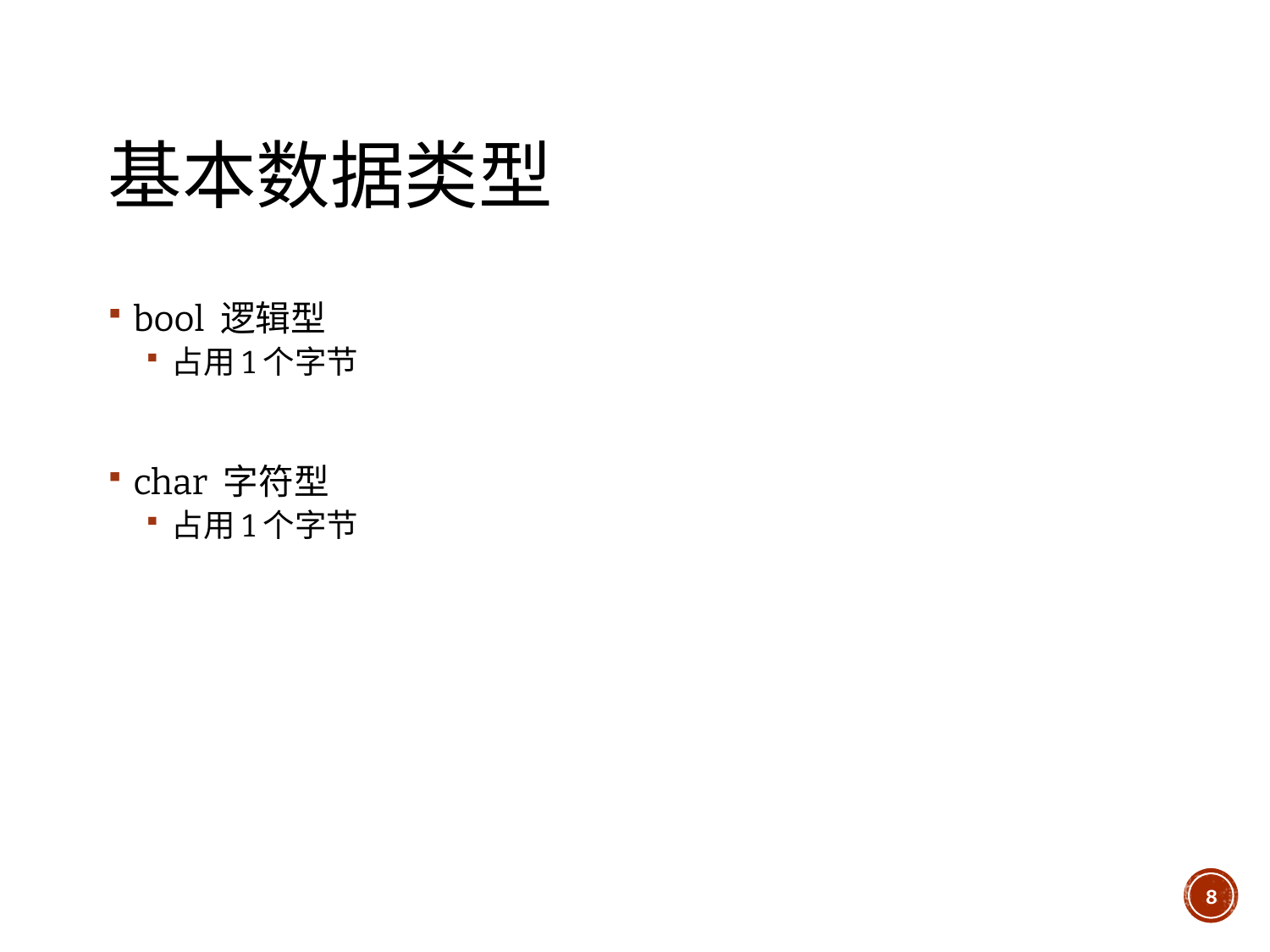

# 基本数据类型
bool 逻辑型
占用1个字节

char 字符型
占用1个字节
8